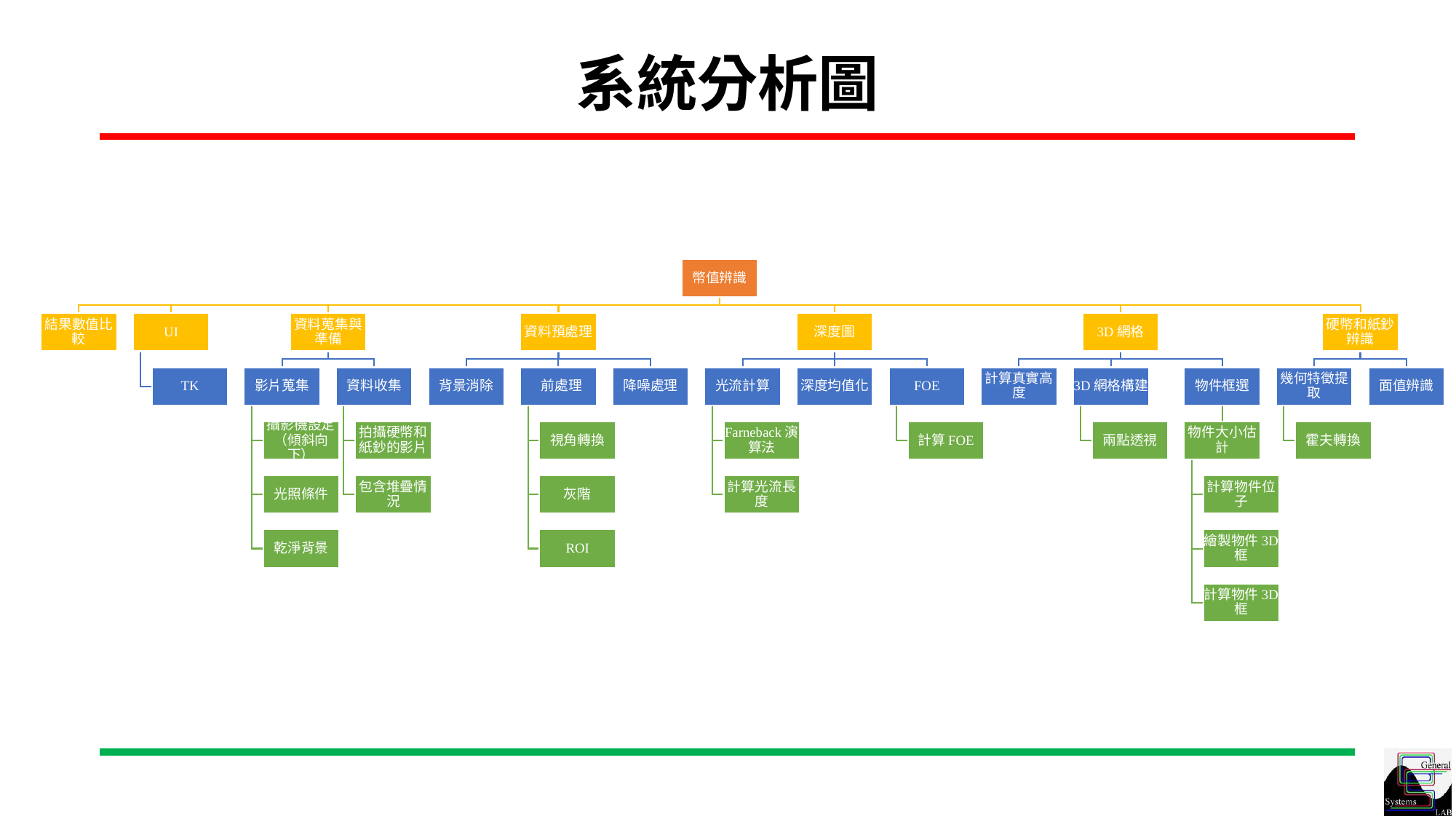

# 系統分析圖
幣值辨識
結果數值比較
UI
TK
資料蒐集與準備
影片蒐集
攝影機設定（傾斜向下）
光照條件
乾淨背景
資料收集
拍攝硬幣和紙鈔的影片
包含堆疊情況
資料預處理
背景消除
 前處理
視角轉換
灰階
ROI
降噪處理
深度圖
光流計算
Farneback演算法
計算光流長度
深度均值化
FOE
計算FOE
3D網格
計算真實高度
3D網格構建
兩點透視
物件框選
物件大小估計
計算物件位子
繪製物件3D框
計算物件3D框
硬幣和紙鈔辨識
幾何特徵提取
霍夫轉換
面值辨識